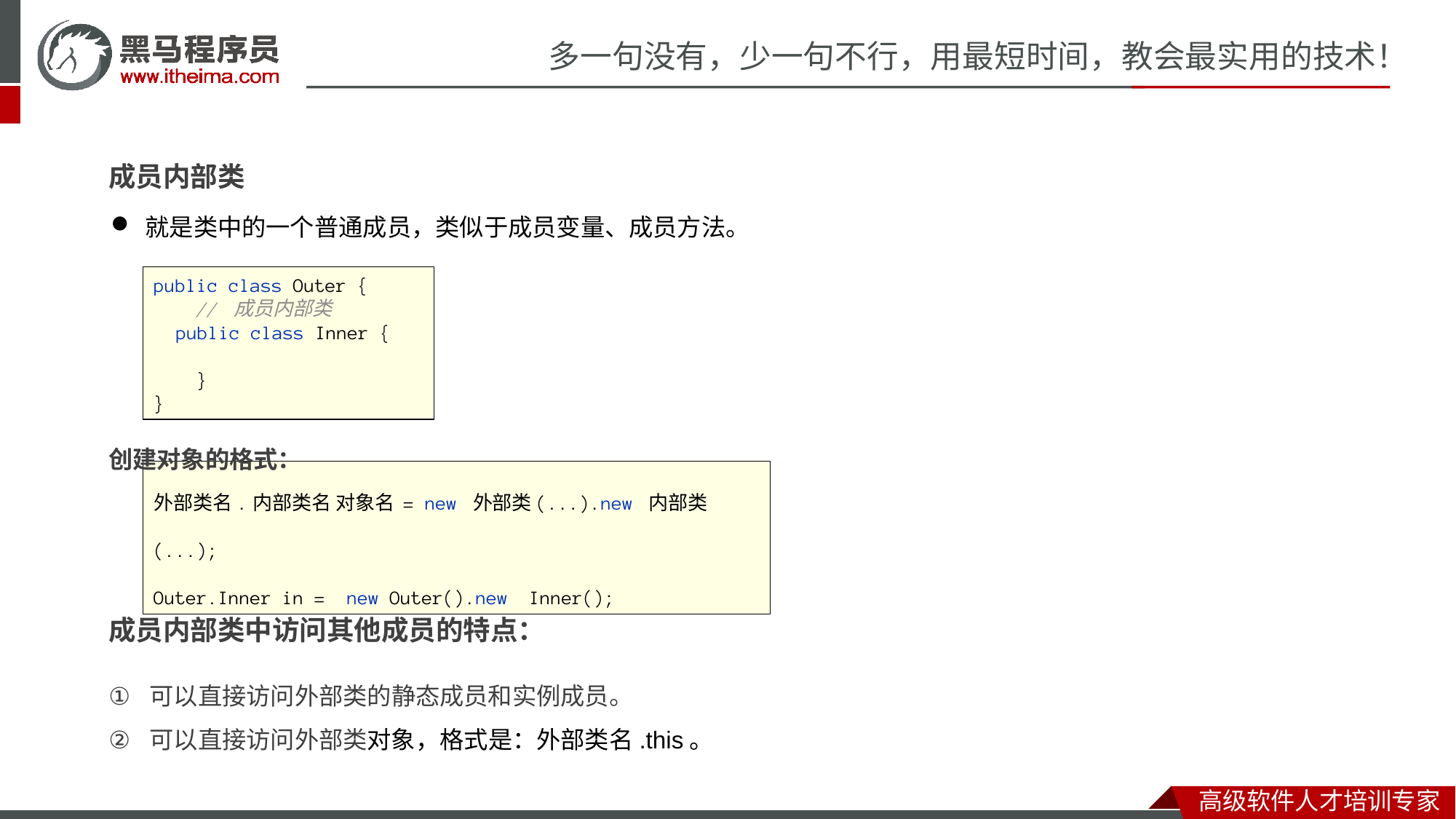

成员内部类
就是类中的一个普通成员，类似于成员变量、成员方法。
public class Outer {
    // 成员内部类
    public class Inner {
    }
}
创建对象的格式：
外部类名.内部类名 对象名 = new 外部类(...).new 内部类(...);
Outer.Inner in =  new Outer().new  Inner();
成员内部类中访问其他成员的特点：
可以直接访问外部类的静态成员和实例成员。
可以直接访问外部类对象，格式是：外部类名.this。